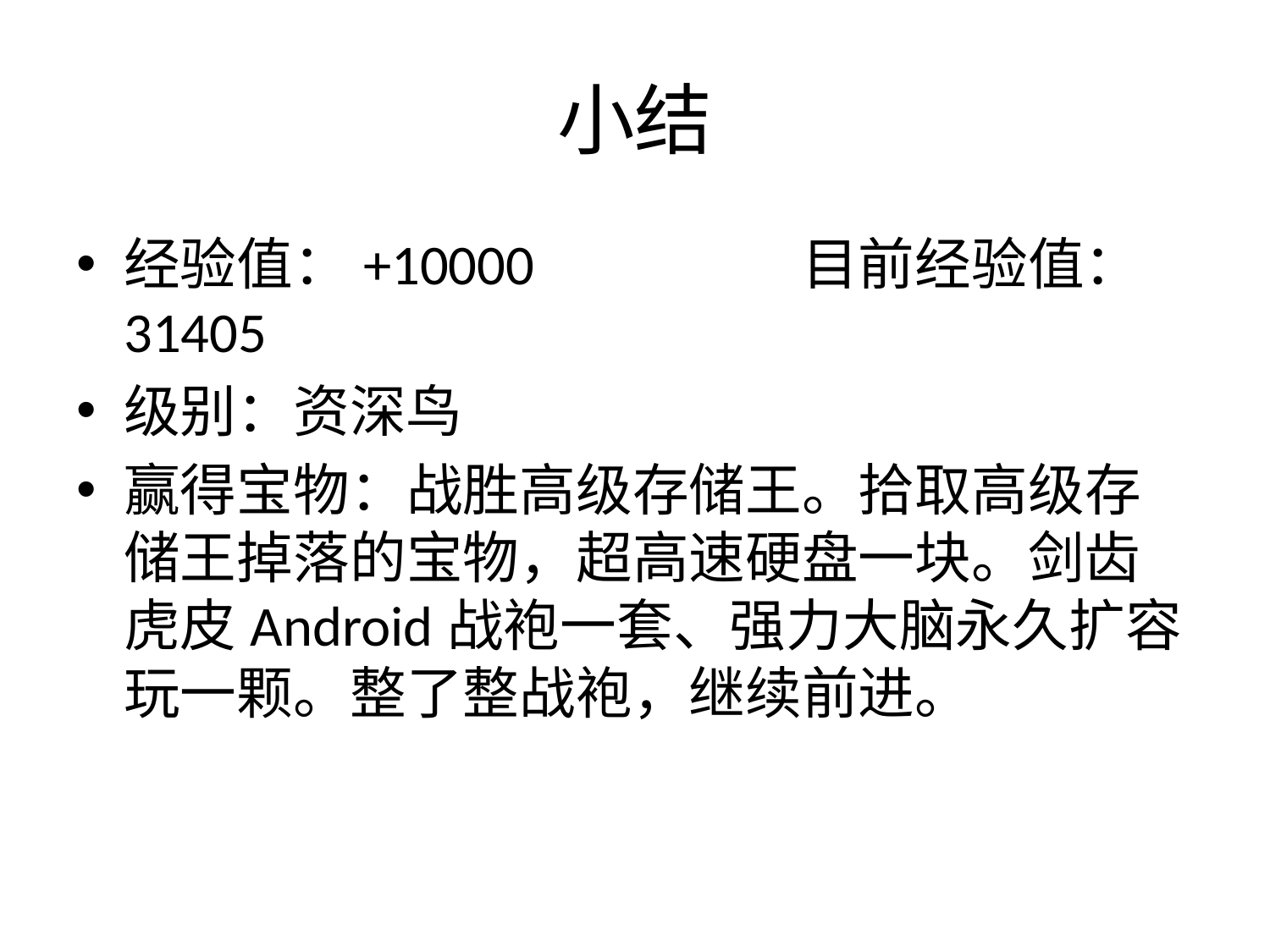

# 小结
经验值：+10000                    目前经验值：31405
级别：资深鸟
赢得宝物：战胜高级存储王。拾取高级存储王掉落的宝物，超高速硬盘一块。剑齿虎皮Android战袍一套、强力大脑永久扩容玩一颗。整了整战袍，继续前进。